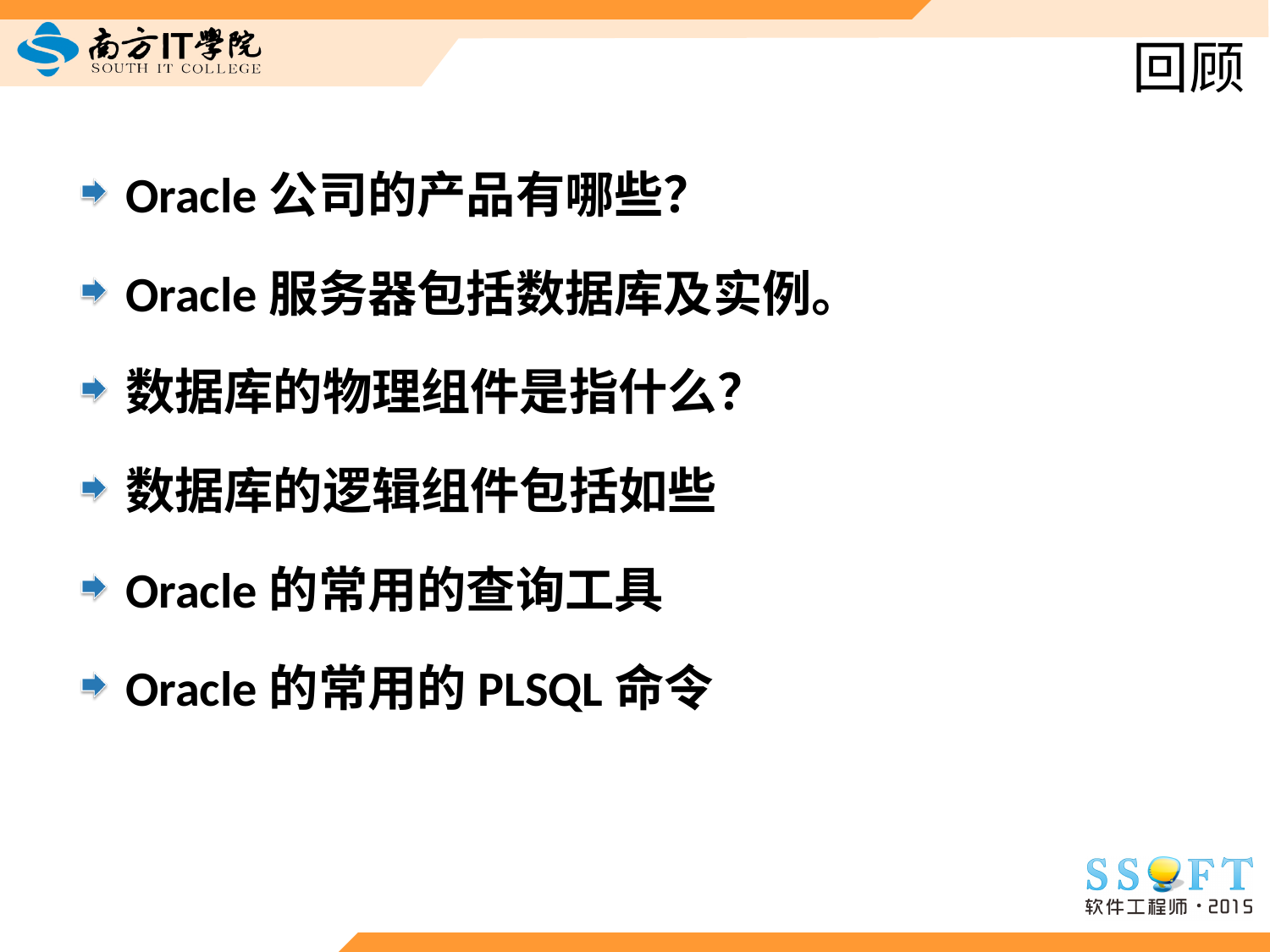

# 回顾
Oracle公司的产品有哪些？
Oracle服务器包括数据库及实例。
数据库的物理组件是指什么？
数据库的逻辑组件包括如些
Oracle的常用的查询工具
Oracle的常用的PLSQL命令